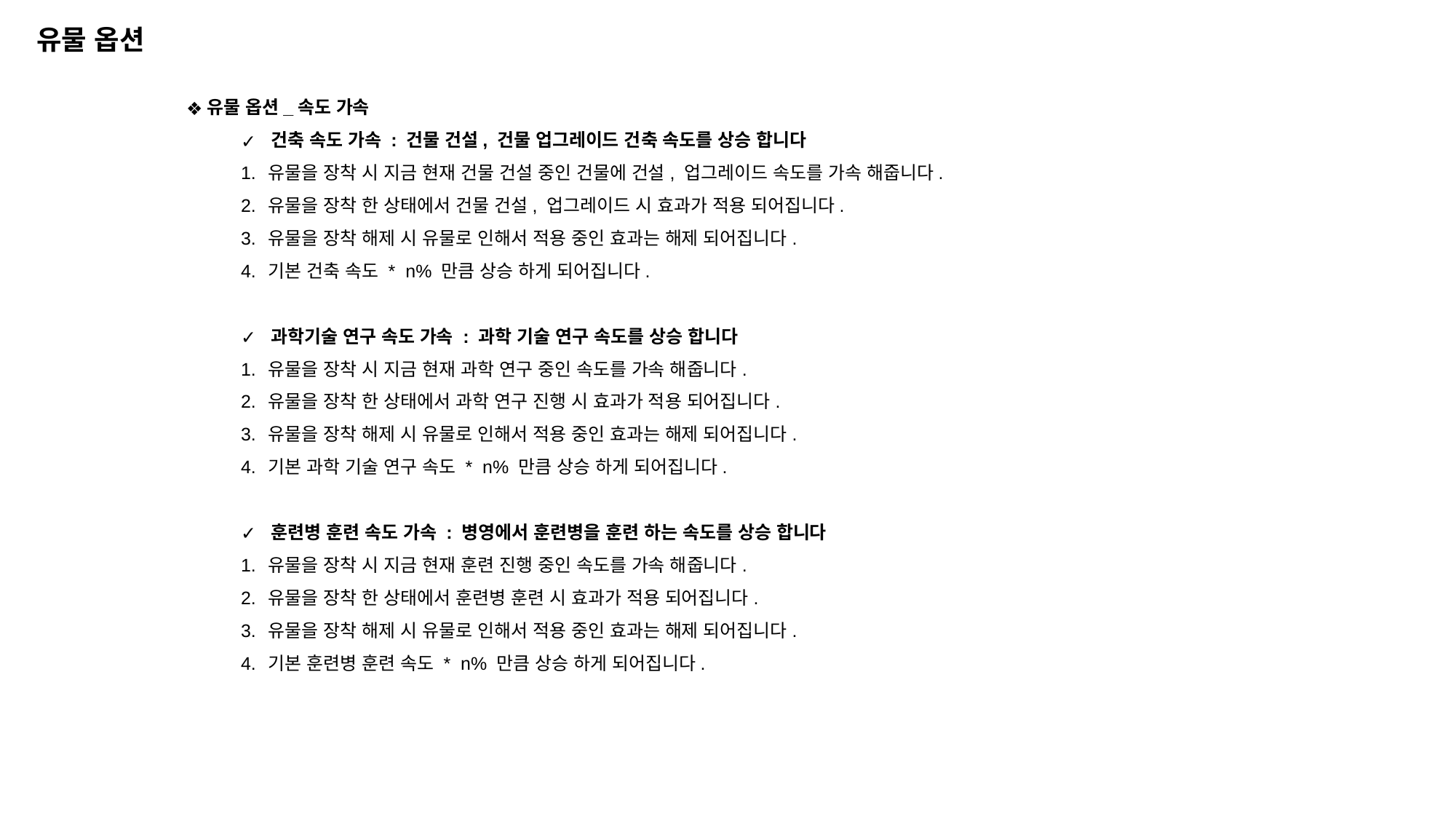

유물 옵션
유물 옵션_속도 가속
 건축 속도 가속 : 건물 건설, 건물 업그레이드 건축 속도를 상승 합니다
유물을 장착 시 지금 현재 건물 건설 중인 건물에 건설, 업그레이드 속도를 가속 해줍니다.
유물을 장착 한 상태에서 건물 건설, 업그레이드 시 효과가 적용 되어집니다.
유물을 장착 해제 시 유물로 인해서 적용 중인 효과는 해제 되어집니다.
기본 건축 속도 *  n% 만큼 상승 하게 되어집니다.

 과학기술 연구 속도 가속 : 과학 기술 연구 속도를 상승 합니다
유물을 장착 시 지금 현재 과학 연구 중인 속도를 가속 해줍니다.
유물을 장착 한 상태에서 과학 연구 진행 시 효과가 적용 되어집니다.
유물을 장착 해제 시 유물로 인해서 적용 중인 효과는 해제 되어집니다.
기본 과학 기술 연구 속도 *  n% 만큼 상승 하게 되어집니다.

 훈련병 훈련 속도 가속 : 병영에서 훈련병을 훈련 하는 속도를 상승 합니다
유물을 장착 시 지금 현재 훈련 진행 중인 속도를 가속 해줍니다.
유물을 장착 한 상태에서 훈련병 훈련 시 효과가 적용 되어집니다.
유물을 장착 해제 시 유물로 인해서 적용 중인 효과는 해제 되어집니다.
기본 훈련병 훈련 속도 *  n% 만큼 상승 하게 되어집니다.